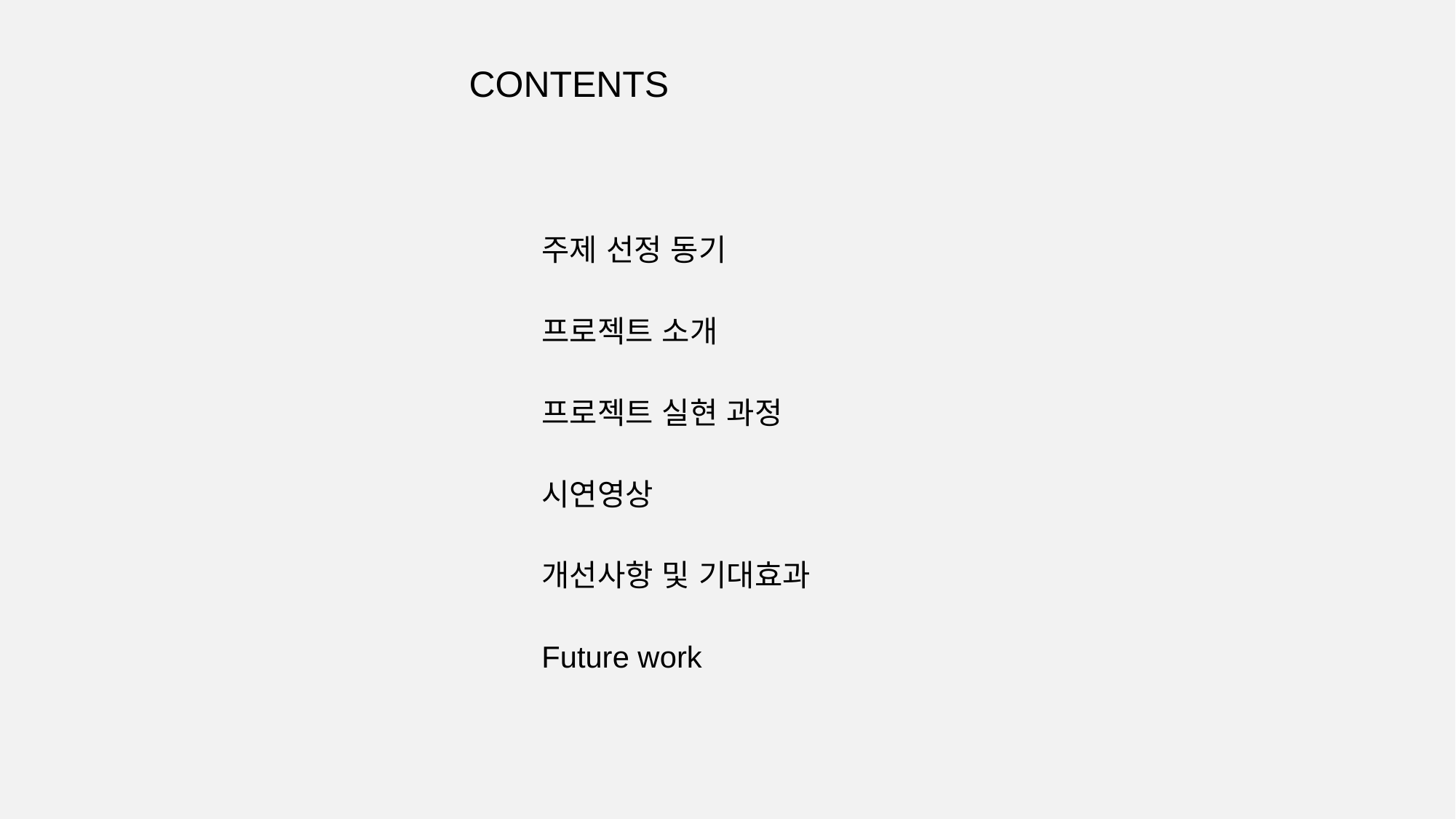

CONTENTS
주제 선정 동기
프로젝트 소개
프로젝트 실현 과정
시연영상
개선사항 및 기대효과
Future work